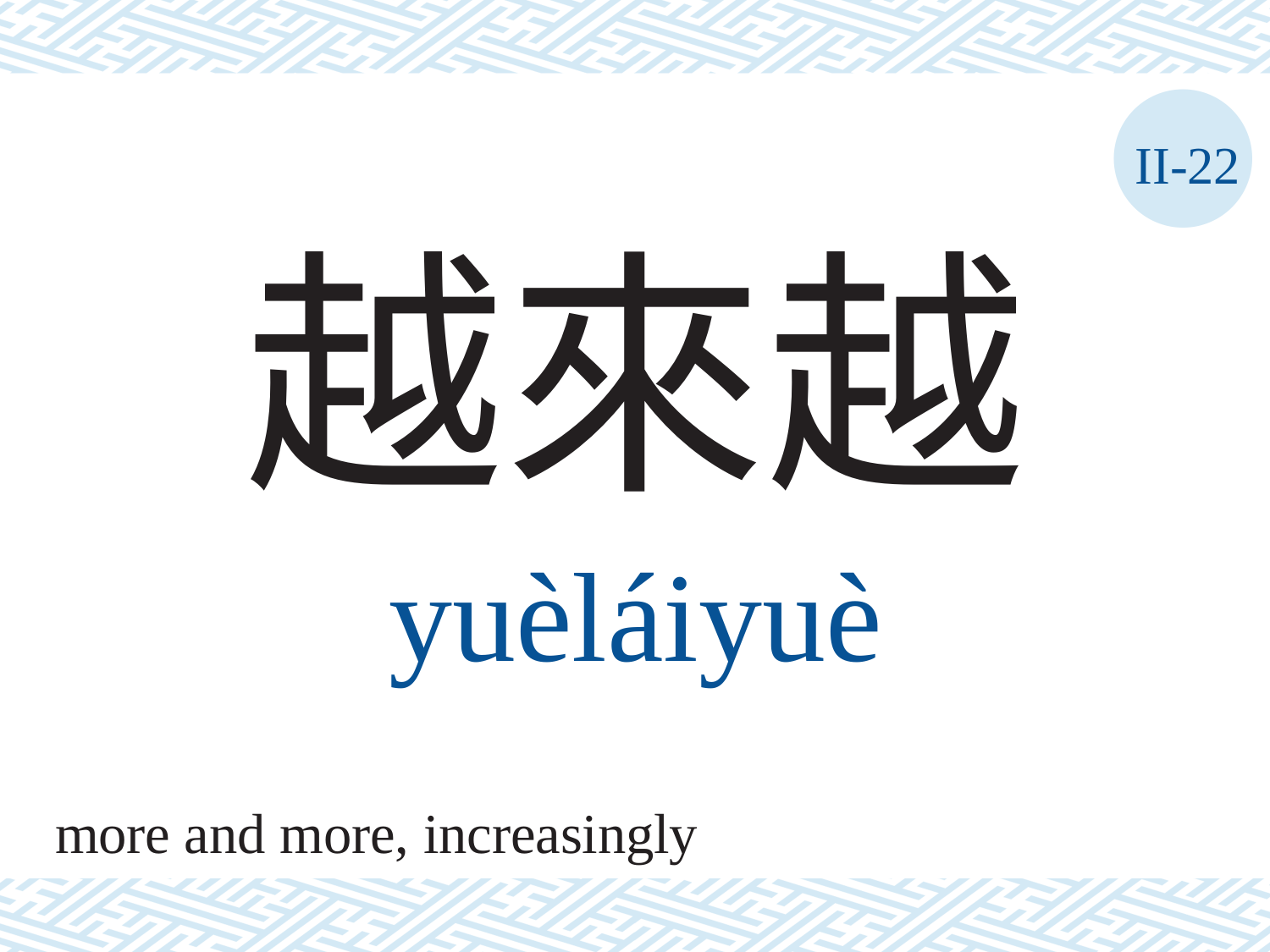

II-22
越來越
yuèláiyuè
more and more, increasingly